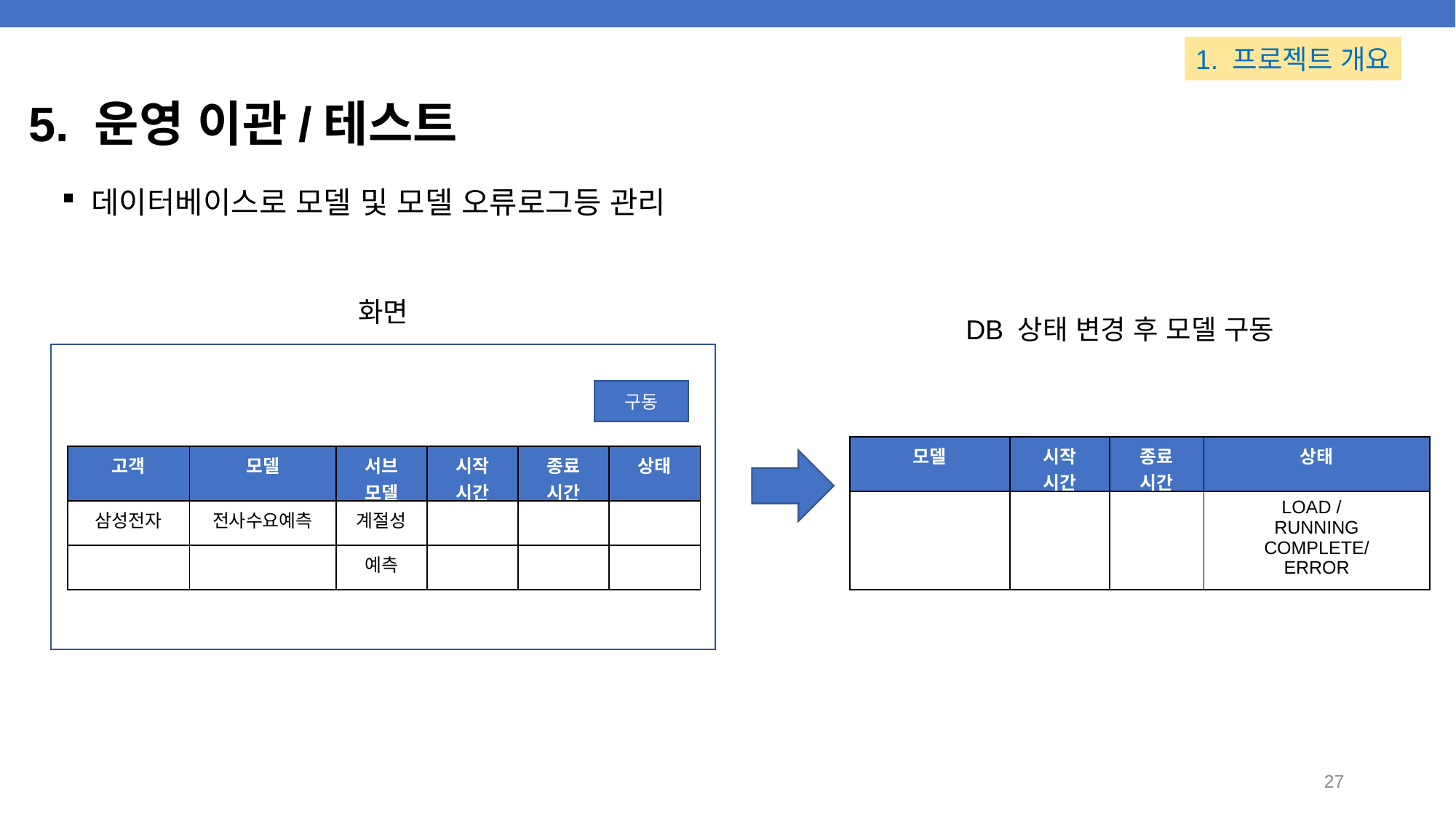

1. 프로젝트 개요
# 5. 운영 이관/테스트
 데이터베이스로 모델 및 모델 오류로그등 관리
화면
DB 상태 변경 후 모델 구동

구동
| 모델 | 시작 시간 | 종료 시간 | 상태 |
| --- | --- | --- | --- |
|  |  |  | LOAD / RUNNING COMPLETE/ ERROR |
| 고객 | 모델 | 서브 모델 | 시작 시간 | 종료 시간 | 상태 |
| --- | --- | --- | --- | --- | --- |
| 삼성전자 | 전사수요예측 | 계절성 |  |  |  |
|  |  | 예측 |  |  |  |

27